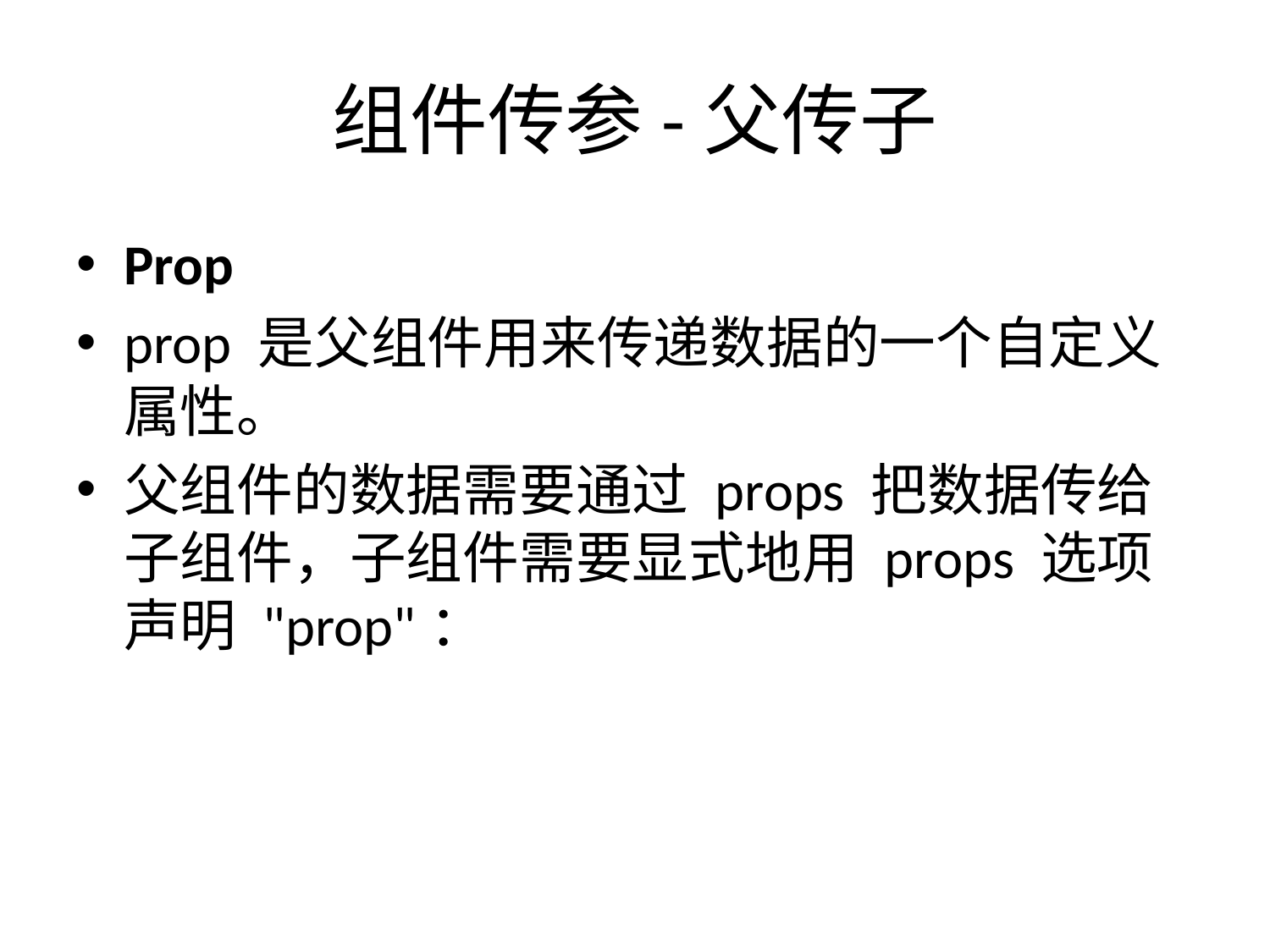

# 组件传参-父传子
Prop
prop 是父组件用来传递数据的一个自定义属性。
父组件的数据需要通过 props 把数据传给子组件，子组件需要显式地用 props 选项声明 "prop"：